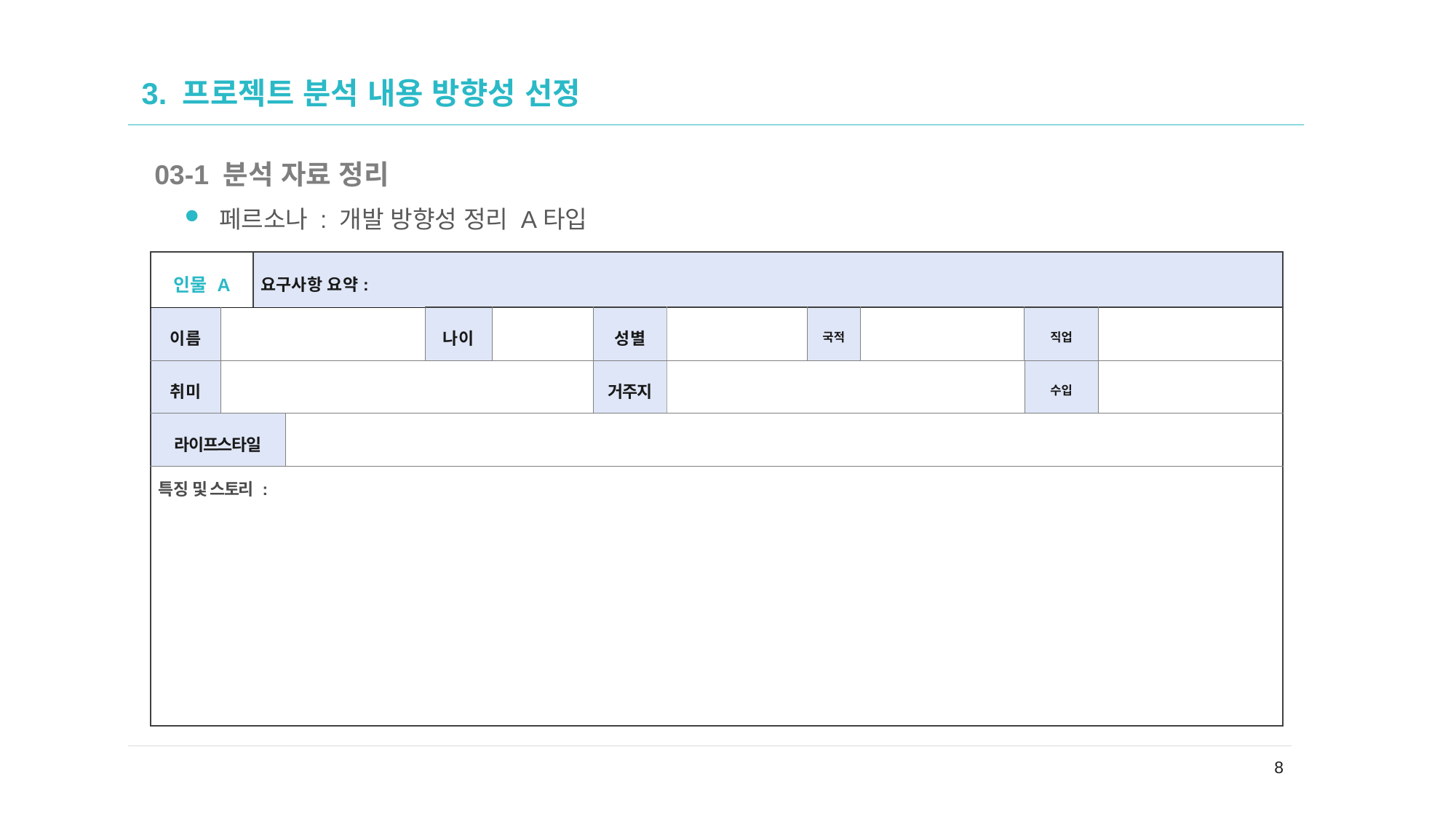

02
# 3. 프로젝트 분석 내용 방향성 선정
03-1 분석 자료 정리
페르소나 : 개발 방향성 정리 A타입
| 인물 A |  | 요구사항 요약: |  |  |  |  |  |  |  |  |  |
| --- | --- | --- | --- | --- | --- | --- | --- | --- | --- | --- | --- |
| 이름 |  |  |  | 나이 |  | 성별 |  | 국적 |  | 직업 |  |
| 취미 |  |  |  |  |  | 거주지 |  |  |  | 수입 |  |
| 라이프스타일 |  |  |  |  |  |  |  |  |  |  |  |
| 특징 및 스토리 : |  |  |  |  |  |  |  |  |  |  |  |
8